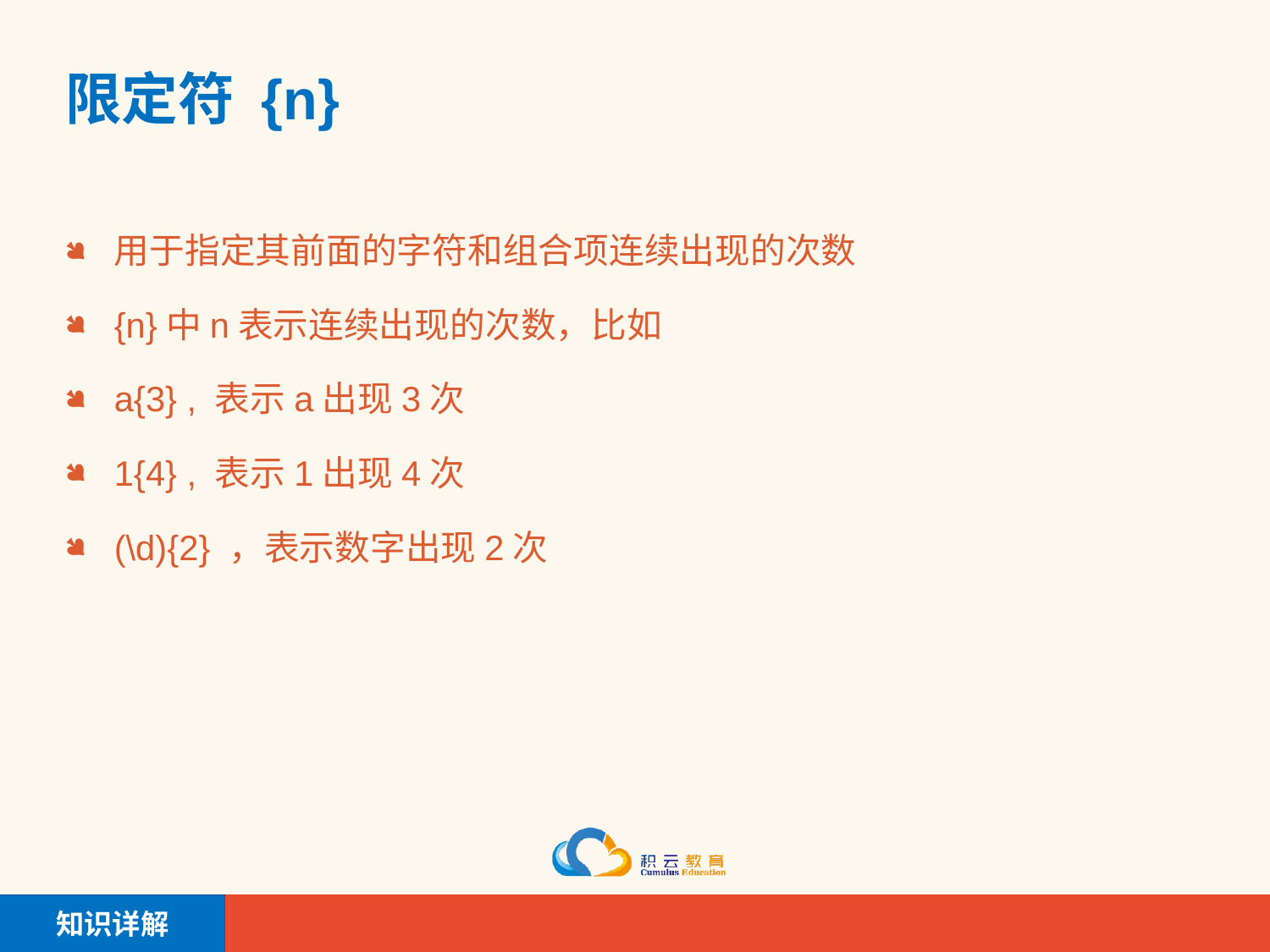

# 限定符 {n}
用于指定其前面的字符和组合项连续出现的次数
{n}中n表示连续出现的次数，比如
a{3} , 表示a出现3次
1{4} , 表示1出现4次
(\d){2} ，表示数字出现2次